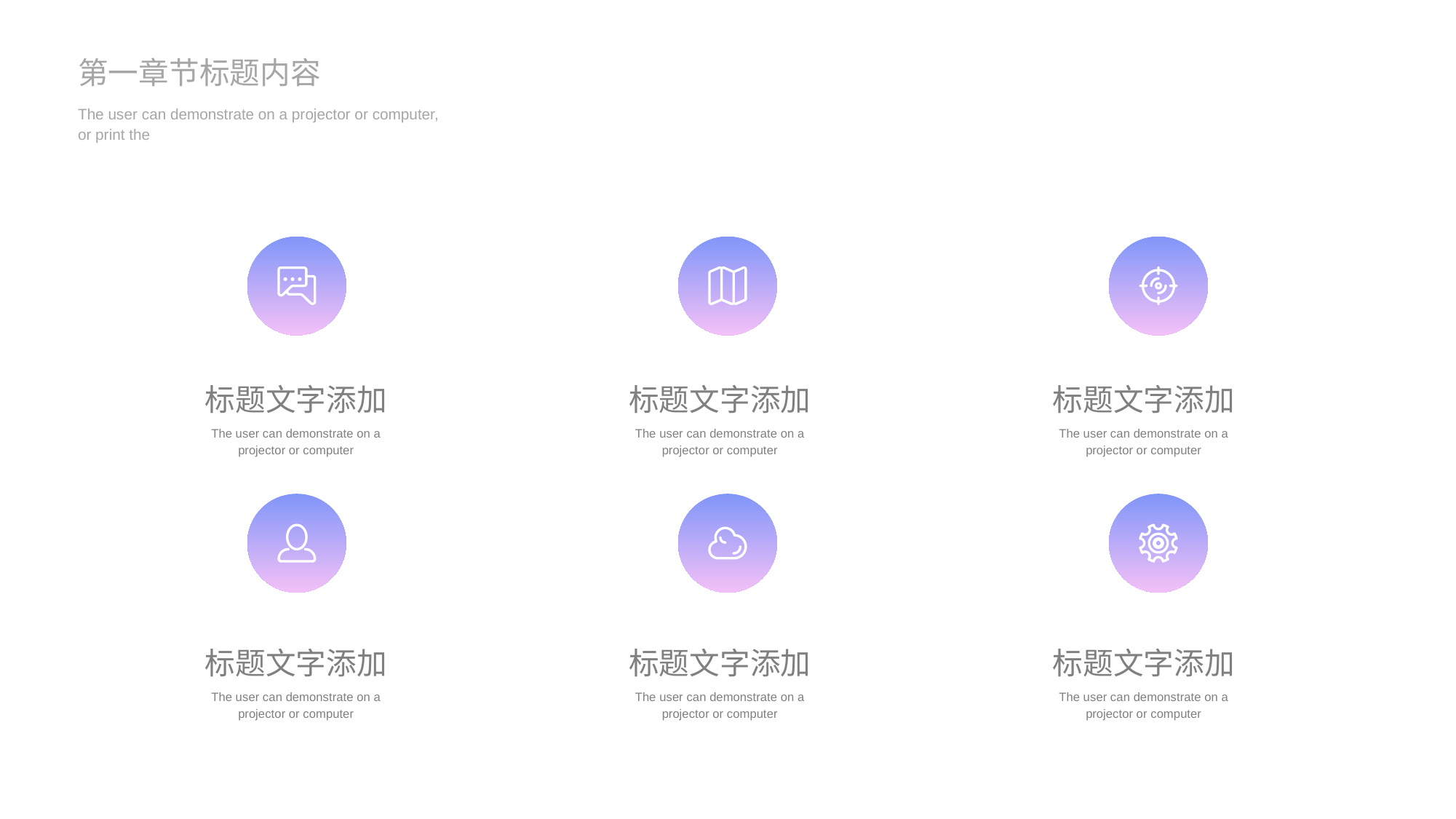

第一章节标题内容
The user can demonstrate on a projector or computer, or print the

标题文字添加
标题文字添加
标题文字添加
The user can demonstrate on a projector or computer
The user can demonstrate on a projector or computer
The user can demonstrate on a projector or computer

标题文字添加
标题文字添加
标题文字添加
The user can demonstrate on a projector or computer
The user can demonstrate on a projector or computer
The user can demonstrate on a projector or computer